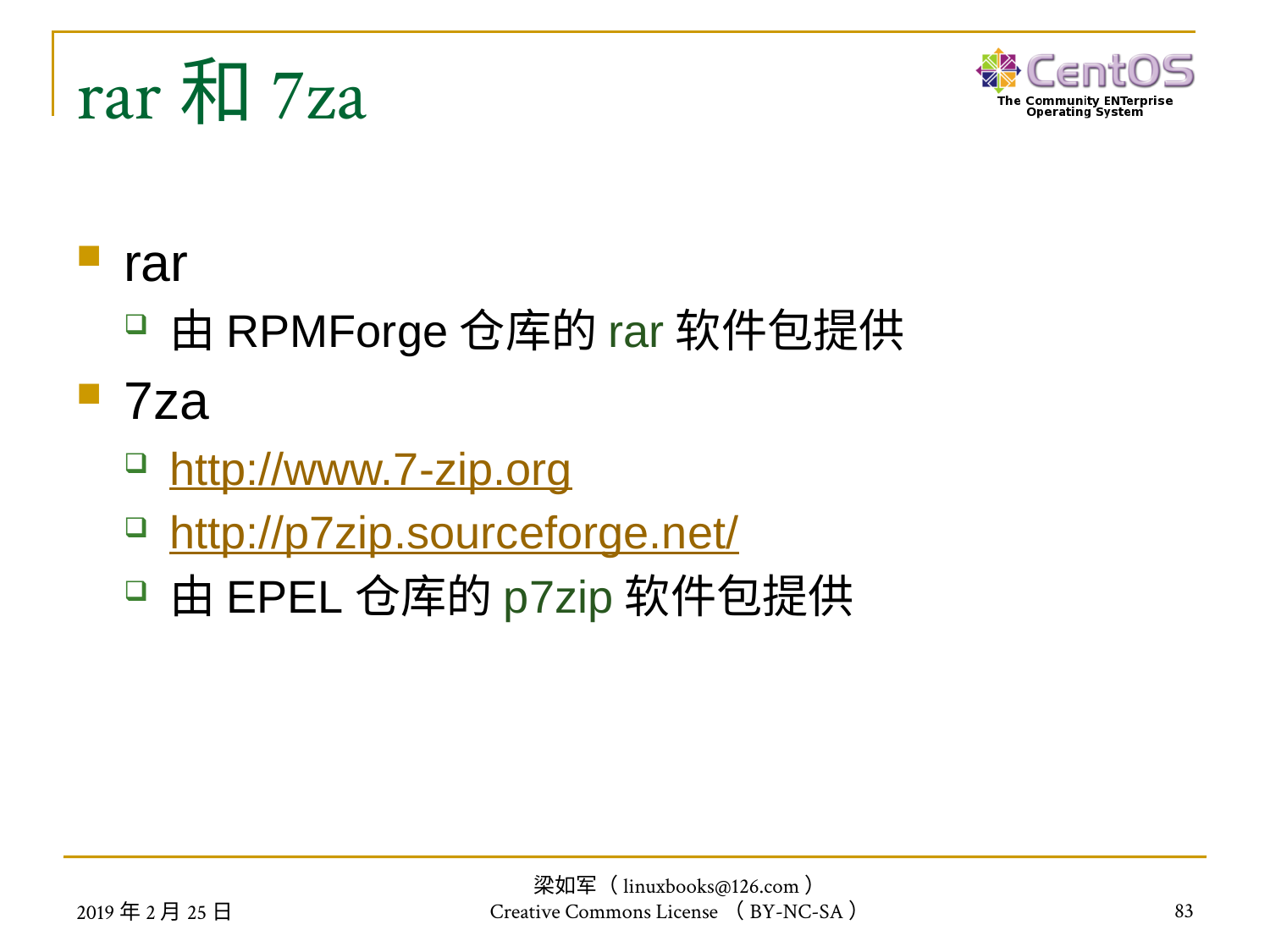

# rar和7za
rar
由RPMForge仓库的rar软件包提供
7za
http://www.7-zip.org
http://p7zip.sourceforge.net/
由EPEL仓库的p7zip软件包提供

梁如军（linuxbooks@126.com）
Creative Commons License（BY-NC-SA）
2019年2月25日
83